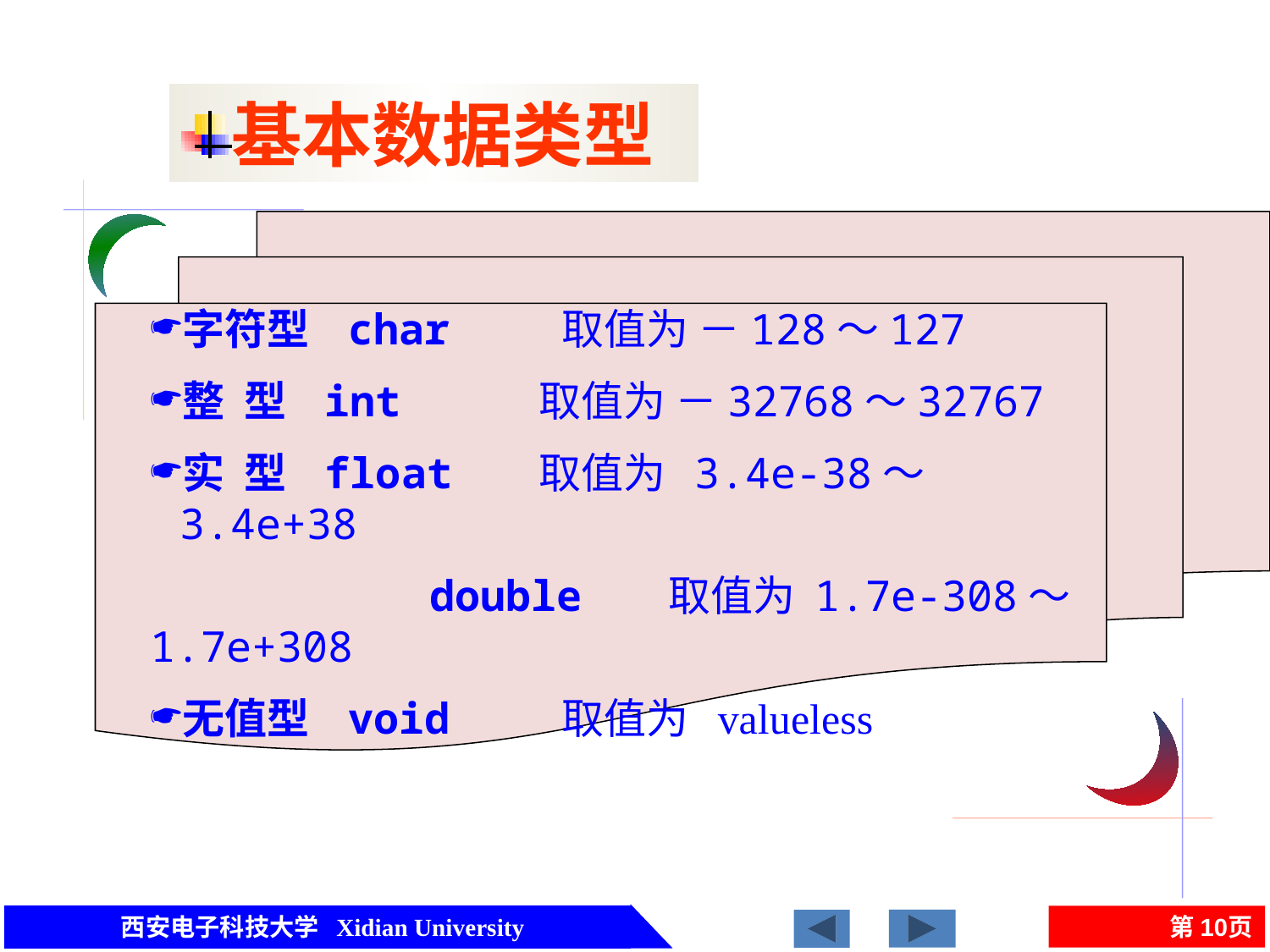

基本数据类型

字符型   char    取值为 －128～127
整  型   int     取值为 －32768～32767
实  型   float   取值为  3.4e-38～3.4e+38
           double   取值为 1.7e-308～1.7e+308
无值型   void    取值为  valueless